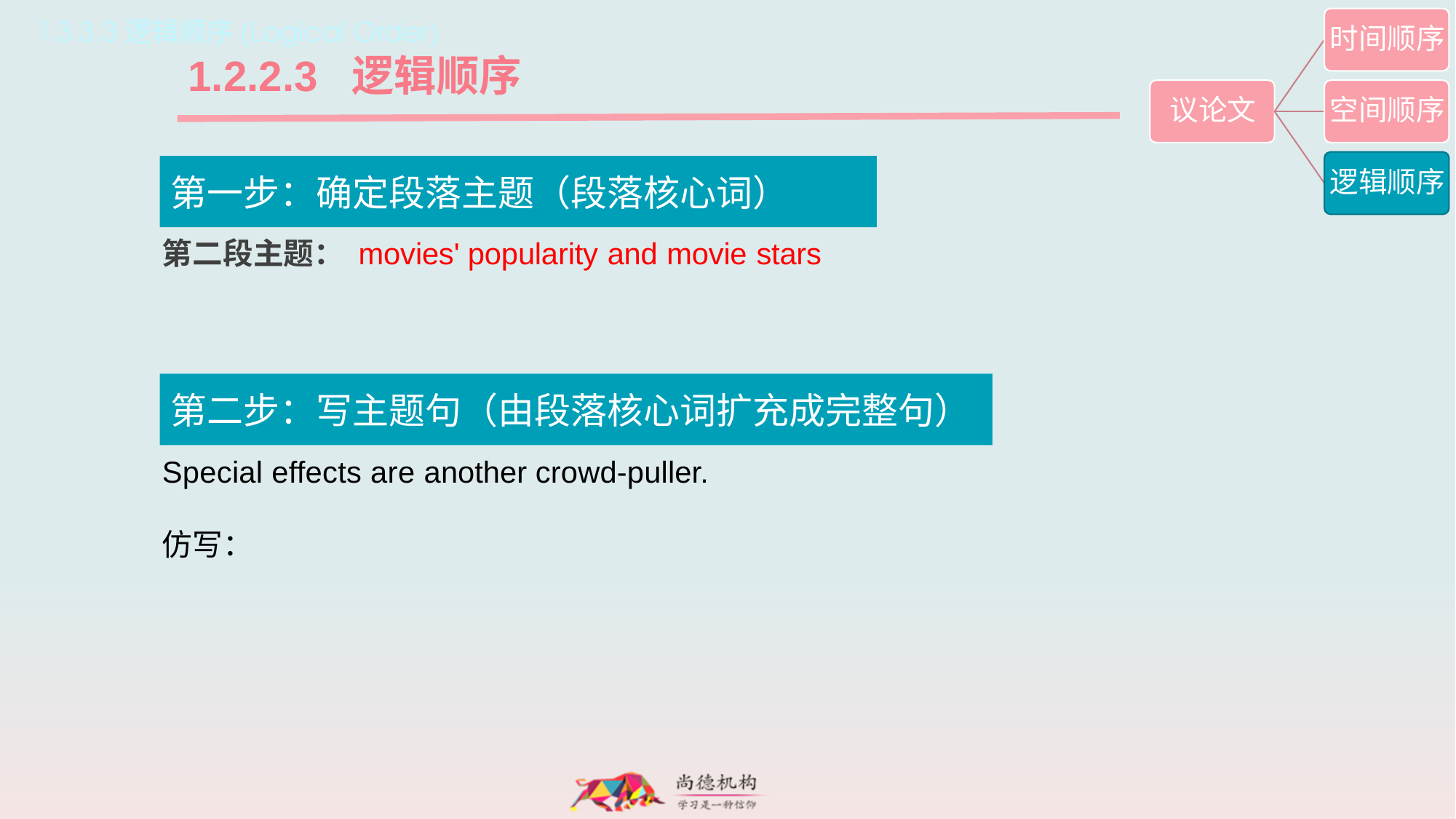

议论文

时间顺序

空间顺序

逻辑顺序
1.3.3.3逻辑顺序(Logical Order)
1.2.2.3  逻辑顺序
第一步：确定段落主题（段落核心词）

第二段主题： movies' popularity and movie stars

Special effects are another crowd-puller.
仿写：
第二步：写主题句（由段落核心词扩充成完整句）